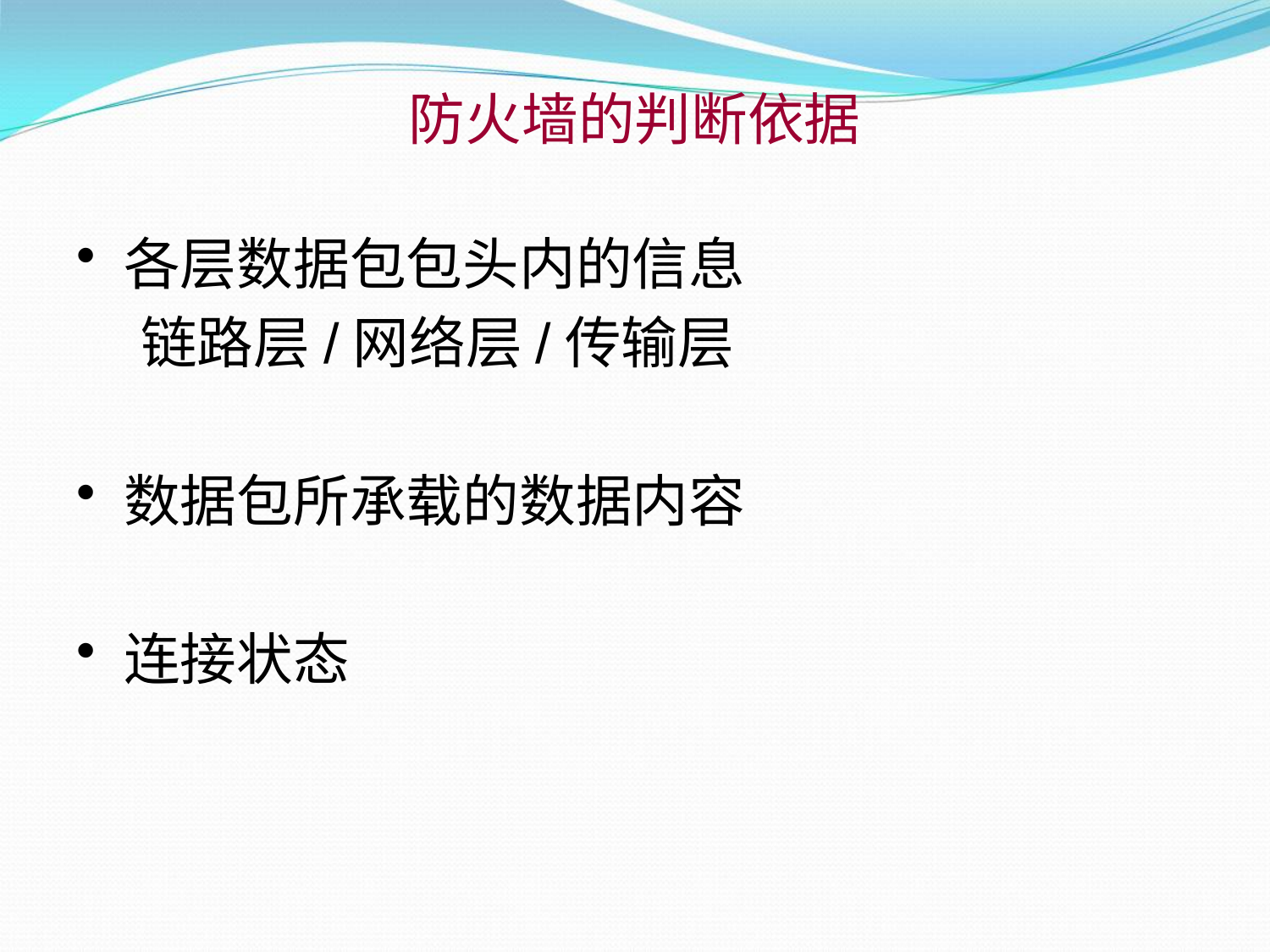

# 防火墙的判断依据
各层数据包包头内的信息
    链路层/网络层/传输层

数据包所承载的数据内容

连接状态